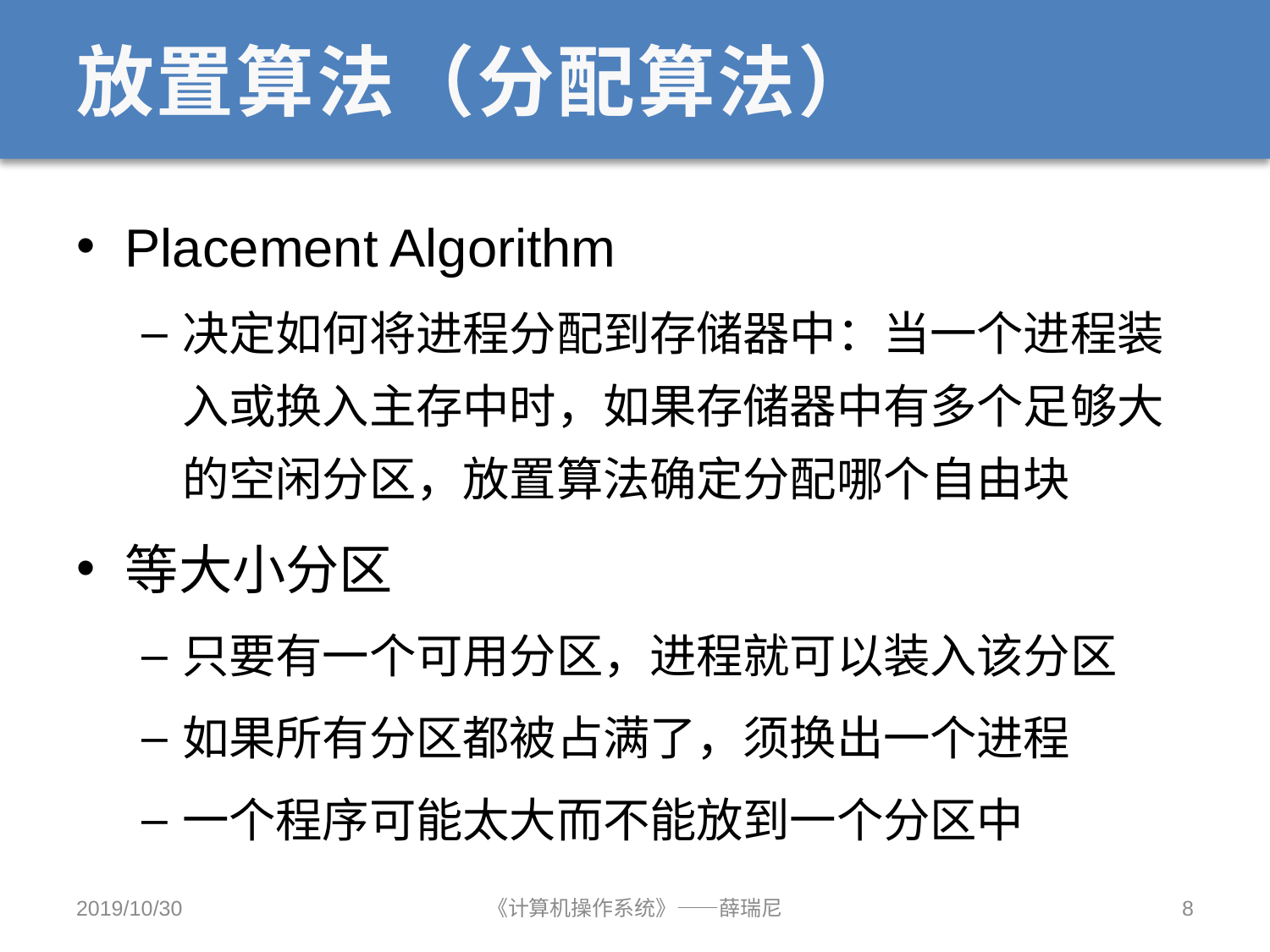

# 放置算法（分配算法）
Placement Algorithm
决定如何将进程分配到存储器中：当一个进程装入或换入主存中时，如果存储器中有多个足够大的空闲分区，放置算法确定分配哪个自由块
等大小分区
只要有一个可用分区，进程就可以装入该分区
如果所有分区都被占满了，须换出一个进程
一个程序可能太大而不能放到一个分区中
2019/10/30
《计算机操作系统》——薛瑞尼
8